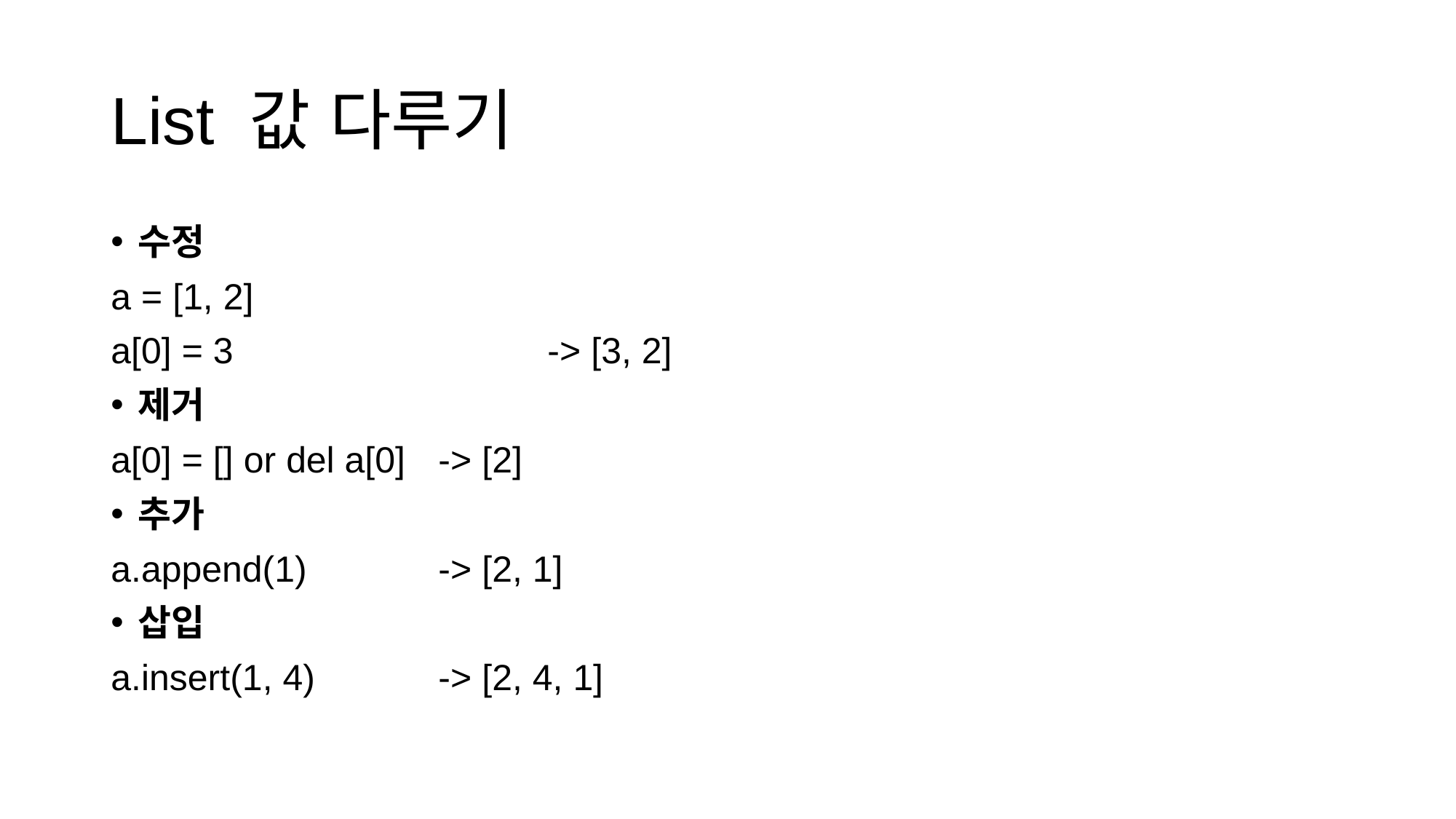

# List 값 다루기
수정
a = [1, 2]
a[0] = 3			-> [3, 2]
제거
a[0] = [] or del a[0]	-> [2]
추가
a.append(1)		-> [2, 1]
삽입
a.insert(1, 4)		-> [2, 4, 1]